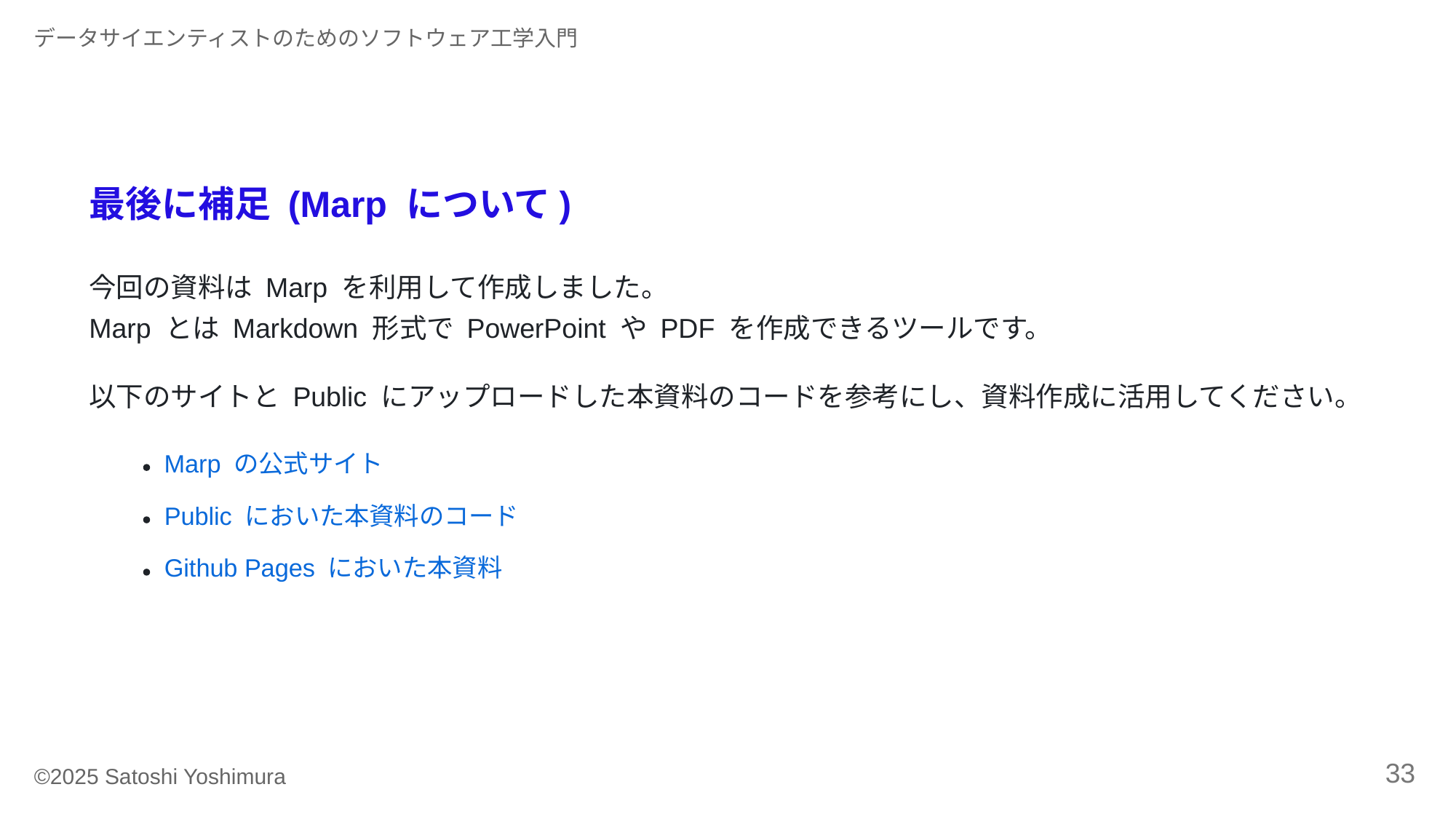

データサイエンティストのためのソフトウェア⼯学⼊⾨
最後に補⾜ (Marp について)
今回の資料は Marp を利⽤して作成しました。
Marp とは Markdown 形式で PowerPoint や PDF を作成できるツールです。
以下のサイトと Public にアップロードした本資料のコードを参考にし、資料作成に活⽤してください。
Marp の公式サイト

Public においた本資料のコード

Github Pages においた本資料

33
©2025 Satoshi Yoshimura